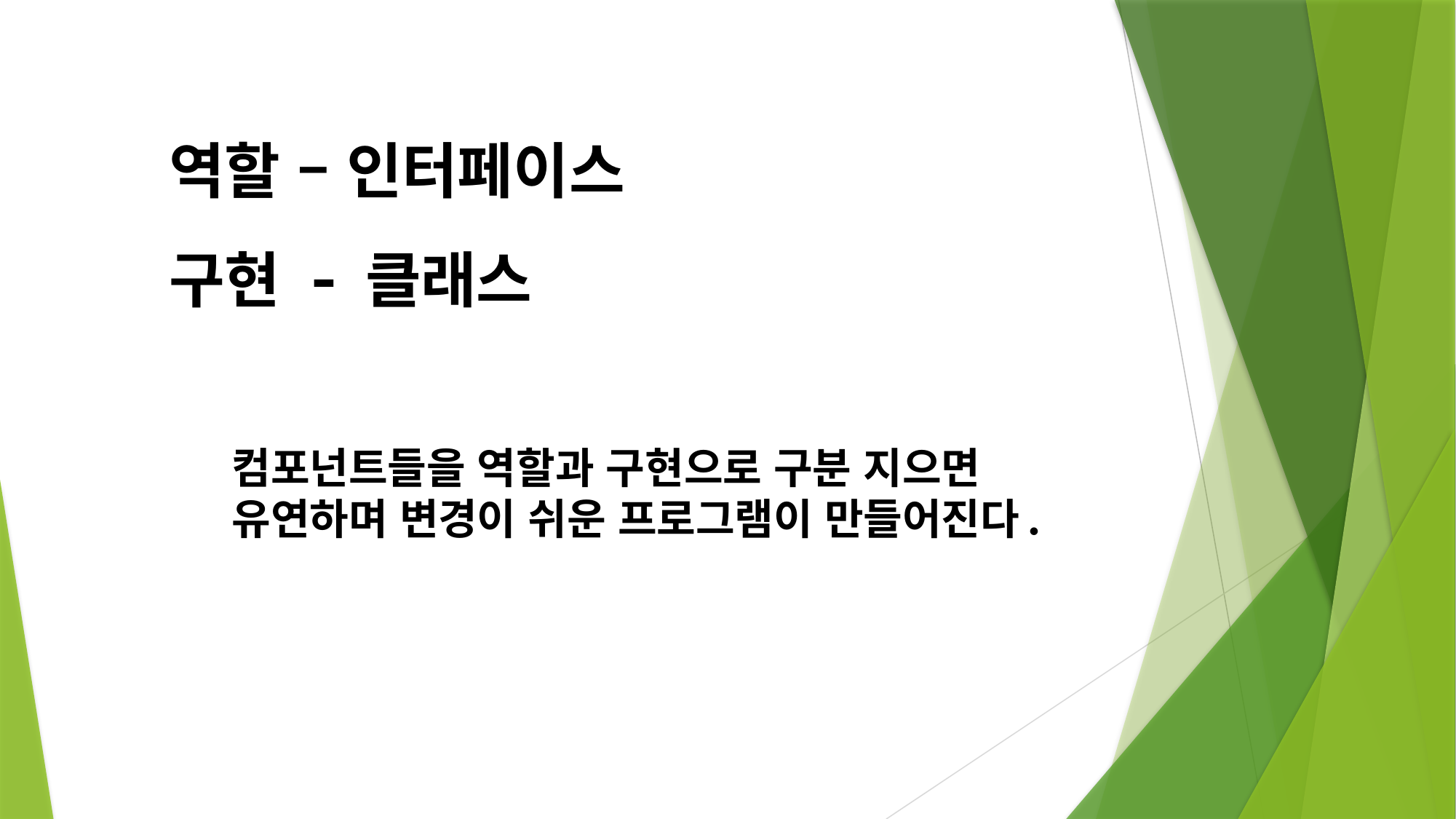

역할 – 인터페이스
구현 - 클래스
컴포넌트들을 역할과 구현으로 구분 지으면
유연하며 변경이 쉬운 프로그램이 만들어진다.